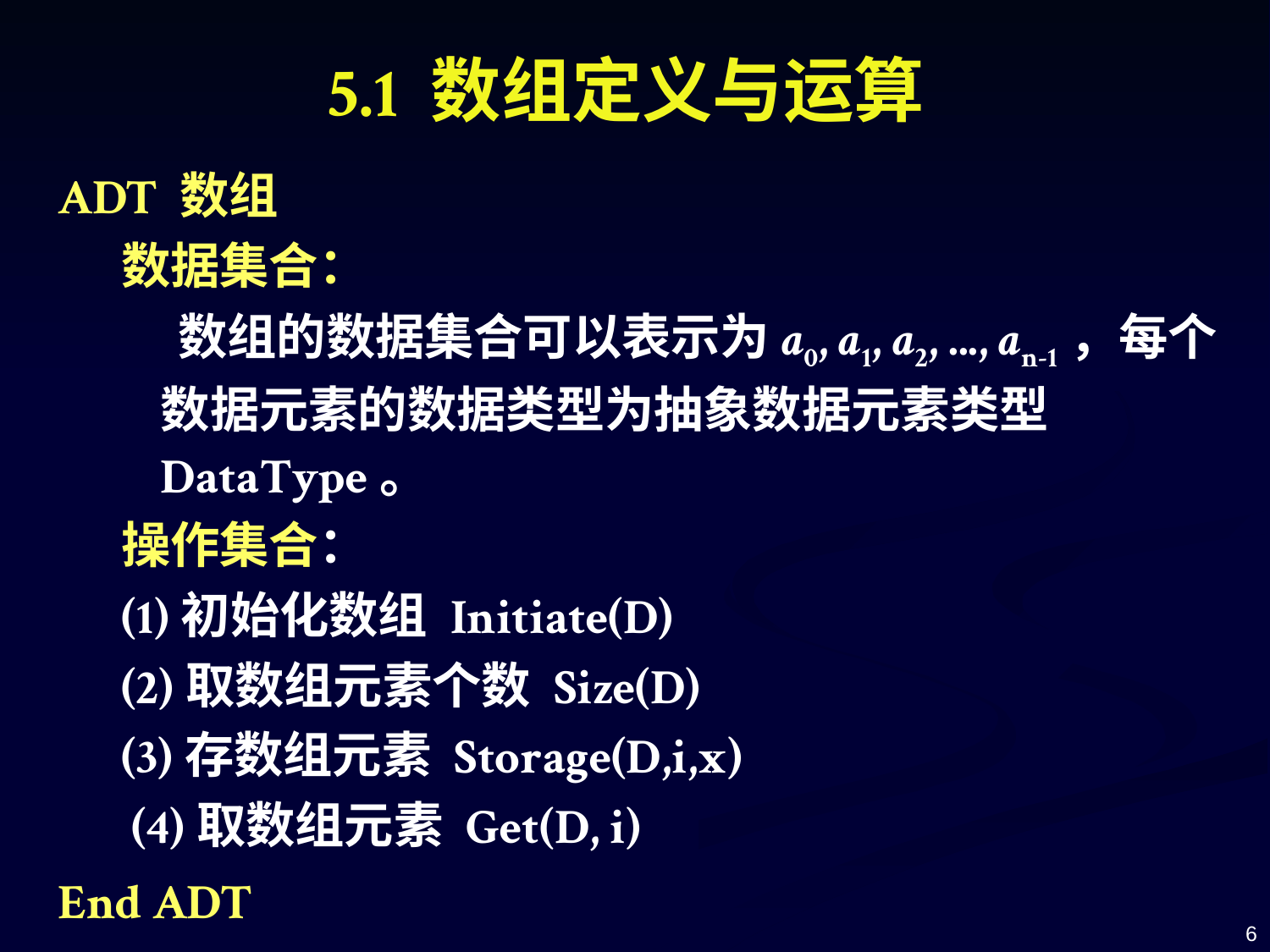

5.1 数组定义与运算
ADT 数组
数据集合：
    数组的数据集合可以表示为a0, a1, a2, ..., an-1，每个数据元素的数据类型为抽象数据元素类型DataType。
操作集合：
(1)初始化数组 Initiate(D)
(2)取数组元素个数 Size(D)
(3)存数组元素 Storage(D,i,x)
 (4)取数组元素 Get(D, i)
End ADT
6